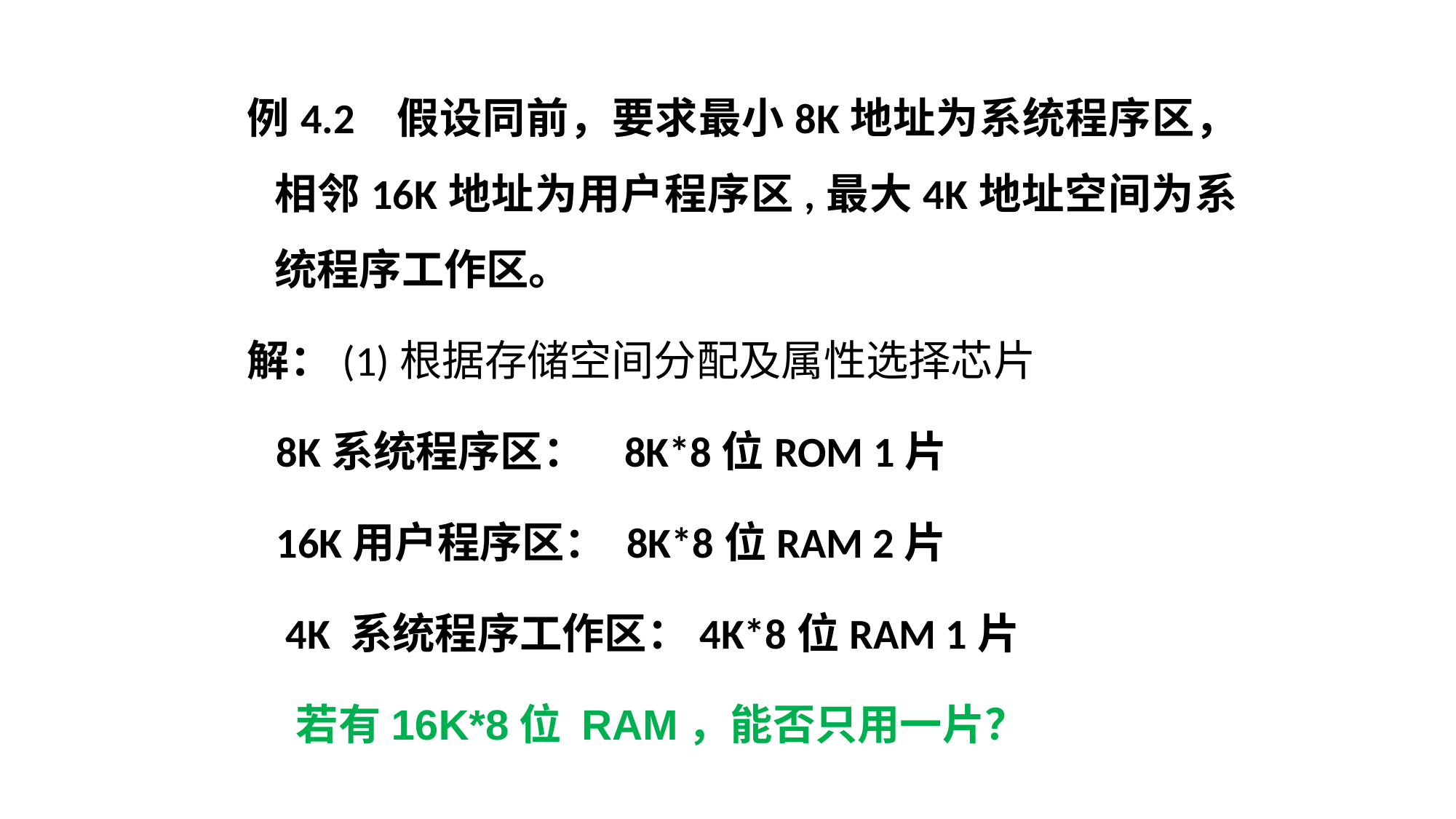

例4.2   假设同前，要求最小8K地址为系统程序区，相邻16K地址为用户程序区,最大4K地址空间为系统程序工作区。
解：(1)根据存储空间分配及属性选择芯片
   8K系统程序区：   8K*8位ROM 1片
   16K用户程序区： 8K*8位RAM 2片
    4K 系统程序工作区：4K*8位RAM 1片
    若有16K*8位 RAM，能否只用一片？